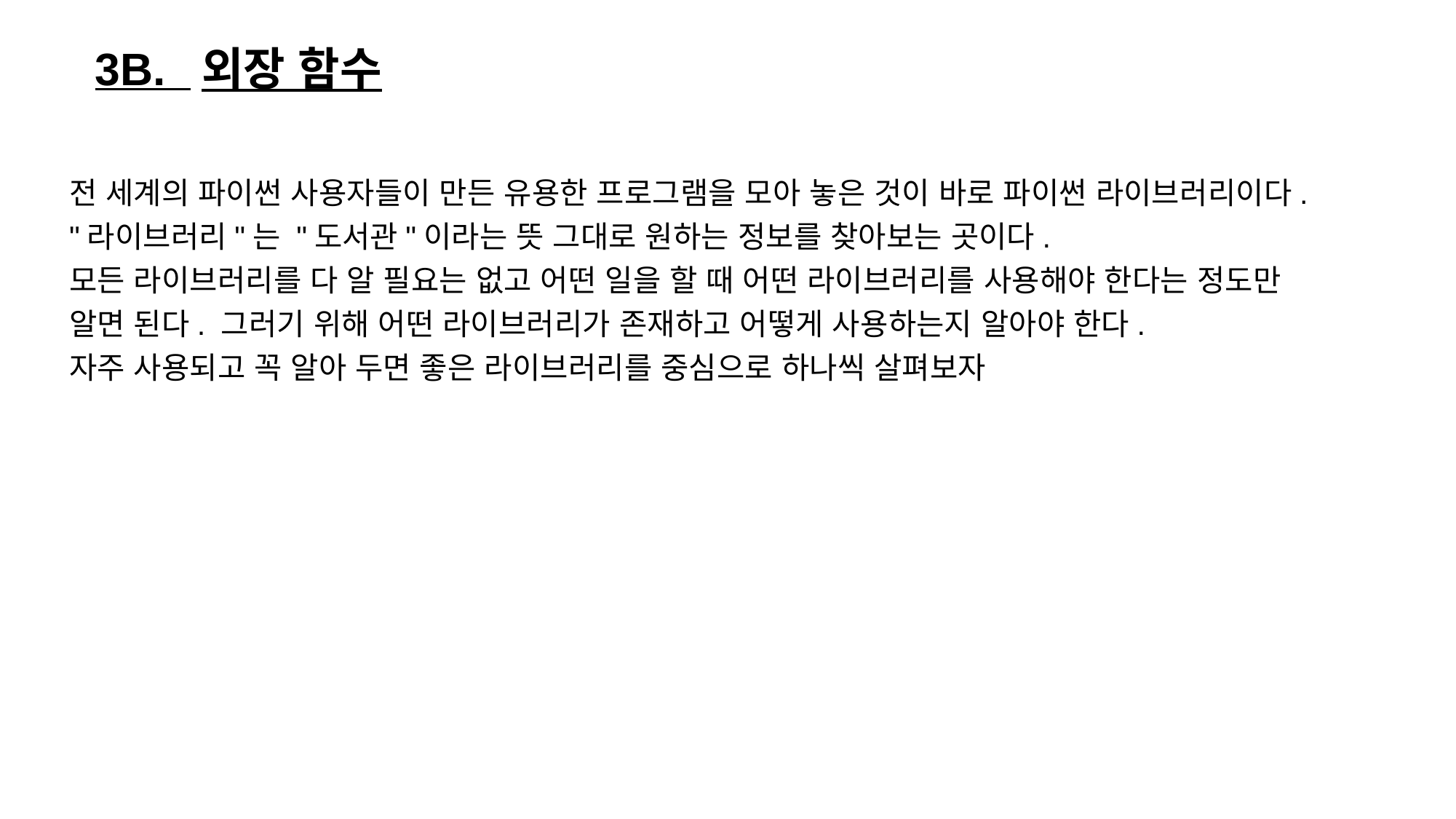

# 3B.  외장 함수
전 세계의 파이썬 사용자들이 만든 유용한 프로그램을 모아 놓은 것이 바로 파이썬 라이브러리이다. "라이브러리"는 "도서관"이라는 뜻 그대로 원하는 정보를 찾아보는 곳이다.
모든 라이브러리를 다 알 필요는 없고 어떤 일을 할 때 어떤 라이브러리를 사용해야 한다는 정도만 알면 된다. 그러기 위해 어떤 라이브러리가 존재하고 어떻게 사용하는지 알아야 한다.
자주 사용되고 꼭 알아 두면 좋은 라이브러리를 중심으로 하나씩 살펴보자